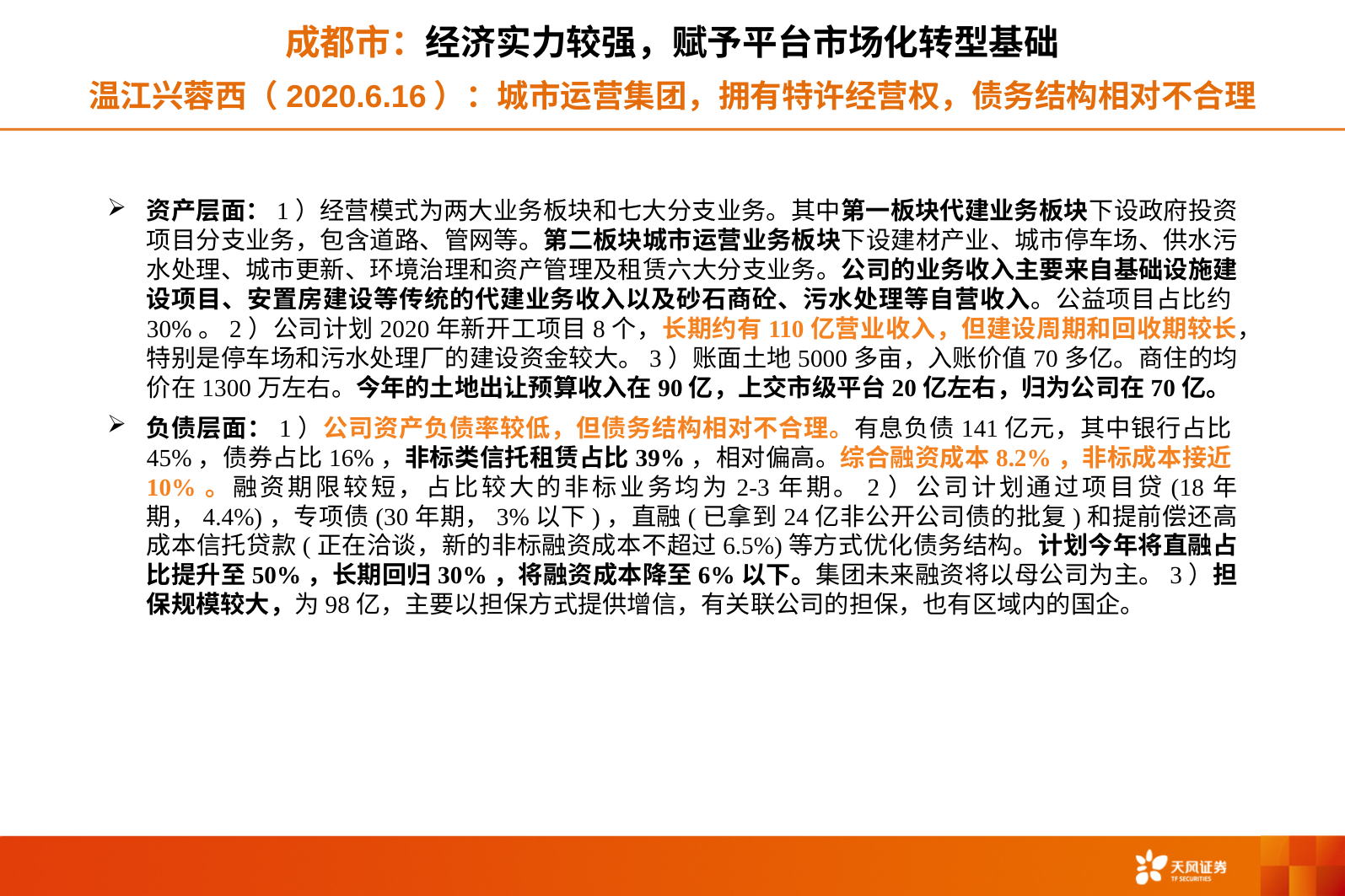

成都市：经济实力较强，赋予平台市场化转型基础
温江兴蓉西（2020.6.16）：城市运营集团，拥有特许经营权，债务结构相对不合理
资产层面：1）经营模式为两大业务板块和七大分支业务。其中第一板块代建业务板块下设政府投资项目分支业务，包含道路、管网等。第二板块城市运营业务板块下设建材产业、城市停车场、供水污水处理、城市更新、环境治理和资产管理及租赁六大分支业务。公司的业务收入主要来自基础设施建设项目、安置房建设等传统的代建业务收入以及砂石商砼、污水处理等自营收入。公益项目占比约30%。2）公司计划2020年新开工项目8个，长期约有110亿营业收入，但建设周期和回收期较长，特别是停车场和污水处理厂的建设资金较大。3）账面土地5000多亩，入账价值70多亿。商住的均价在1300万左右。今年的土地出让预算收入在90亿，上交市级平台20亿左右，归为公司在70亿。
负债层面：1）公司资产负债率较低，但债务结构相对不合理。有息负债141亿元，其中银行占比45%，债券占比16%，非标类信托租赁占比39%，相对偏高。综合融资成本8.2%，非标成本接近10%。融资期限较短，占比较大的非标业务均为2-3年期。2）公司计划通过项目贷(18年期，4.4%)，专项债(30年期，3%以下)，直融(已拿到24亿非公开公司债的批复)和提前偿还高成本信托贷款(正在洽谈，新的非标融资成本不超过6.5%)等方式优化债务结构。计划今年将直融占比提升至50%，长期回归30%，将融资成本降至6%以下。集团未来融资将以母公司为主。3）担保规模较大，为98亿，主要以担保方式提供增信，有关联公司的担保，也有区域内的国企。
22